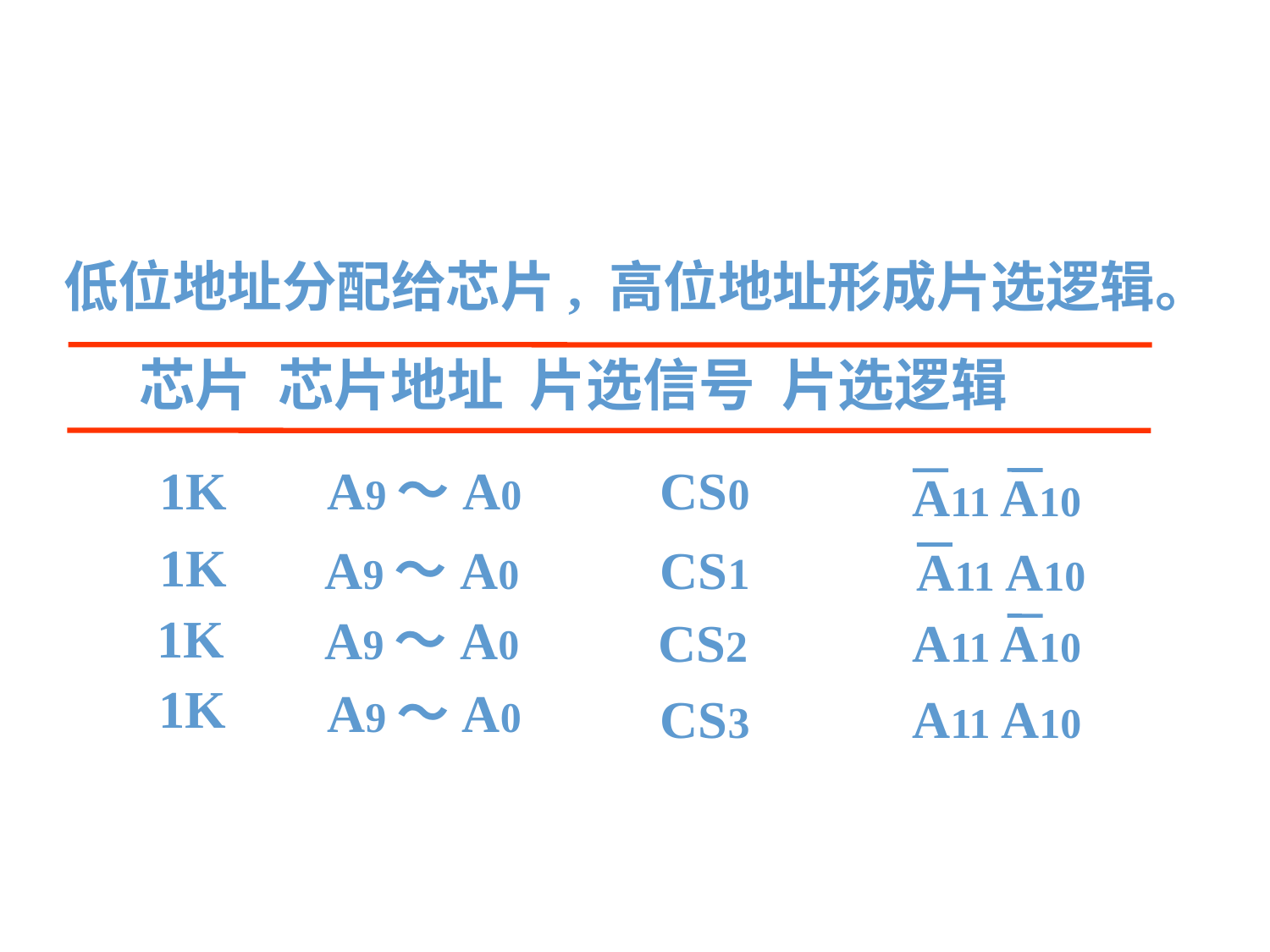

低位地址分配给芯片, 高位地址形成片选逻辑。
芯片  芯片地址  片选信号  片选逻辑

1K
CS0
A9～A0
A11 A10

1K
A9～A0
CS1
A11 A10

1K
A9～A0
CS2
A11 A10

1K
A9～A0
CS3
A11 A10